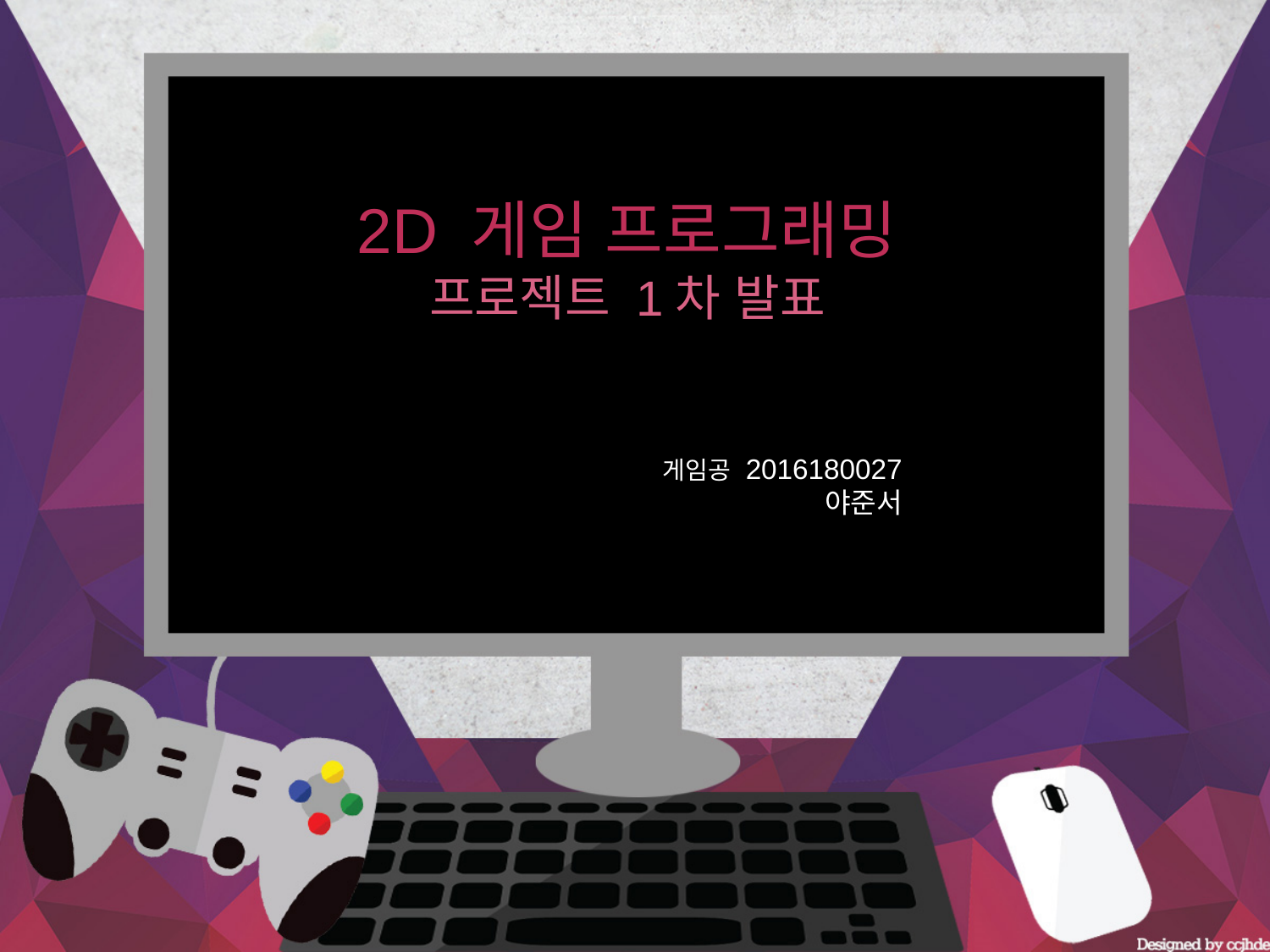

2D 게임 프로그래밍
프로젝트 1차 발표
게임공 2016180027
야준서